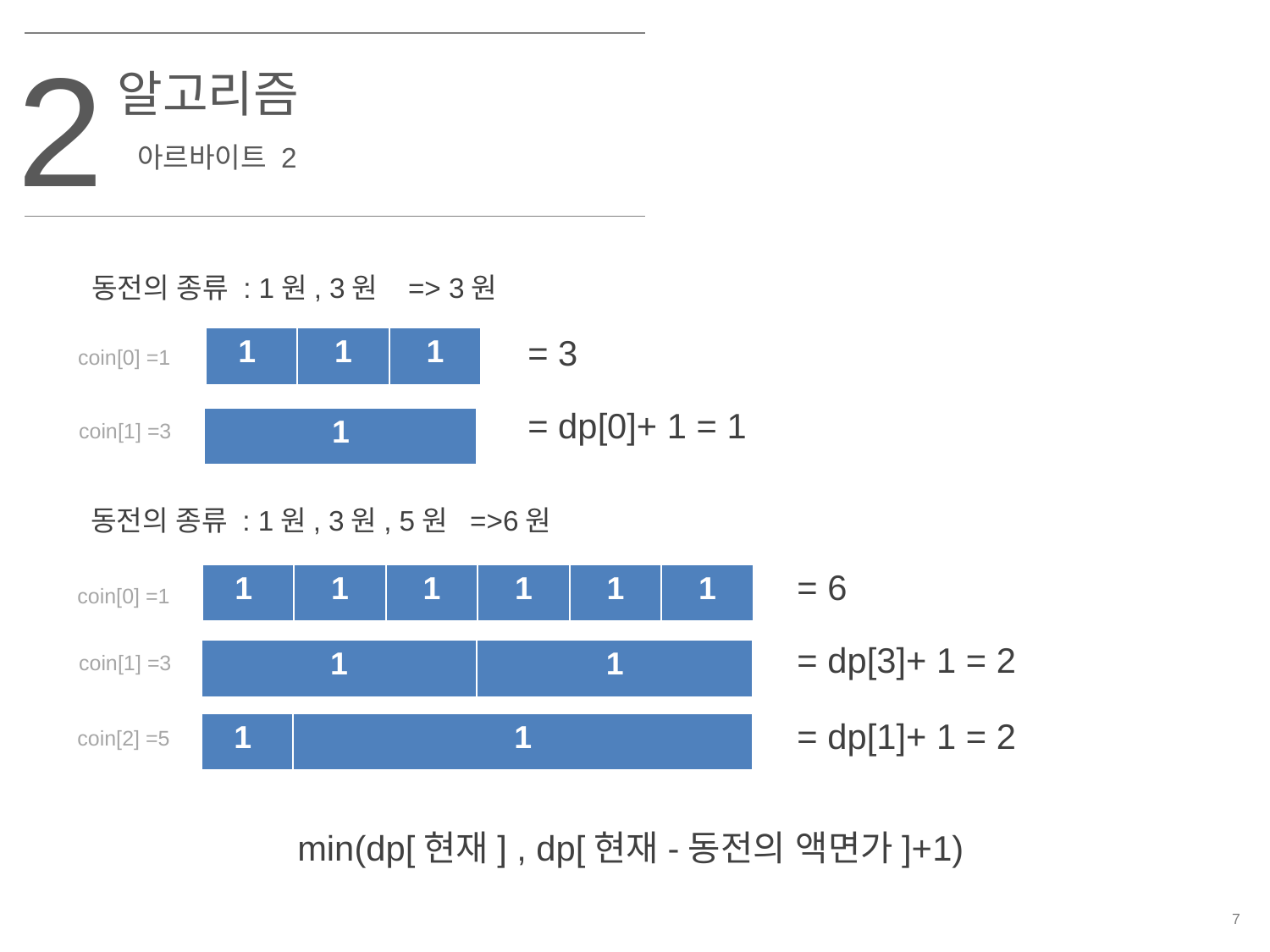

2
알고리즘
아르바이트 2
동전의 종류 : 1원, 3원   => 3원
= 3
| 1 | 1 | 1 |
| --- | --- | --- |
coin[0] =1
= dp[0]+ 1 = 1
| 1 |
| --- |
coin[1] =3
동전의 종류 : 1원, 3원, 5원  =>6원
= 6
| 1 | 1 | 1 | 1 | 1 | 1 |
| --- | --- | --- | --- | --- | --- |
coin[0] =1
= dp[3]+ 1 = 2
| 1 | 1 |
| --- | --- |
coin[1] =3
= dp[1]+ 1 = 2
| 1 | 1 |
| --- | --- |
coin[2] =5
min(dp[현재] , dp[현재-동전의 액면가]+1)